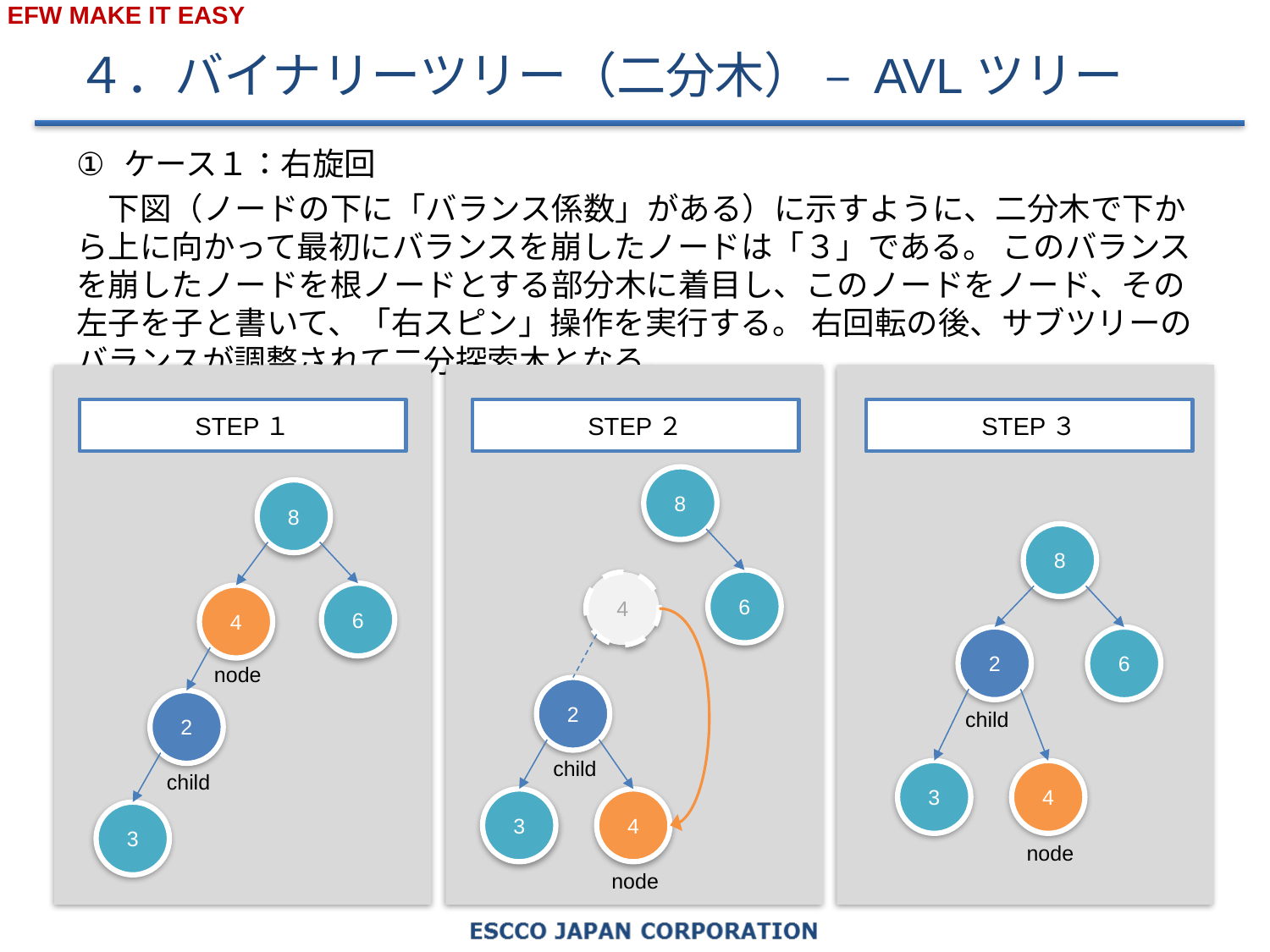

# ４．バイナリーツリー（二分木） – AVLツリー
ケース１：右旋回
　下図（ノードの下に「バランス係数」がある）に示すように、二分木で下から上に向かって最初にバランスを崩したノードは「３」である。 このバランスを崩したノードを根ノードとする部分木に着目し、このノードをノード、その左子を子と書いて、「右スピン」操作を実行する。 右回転の後、サブツリーのバランスが調整されて二分探索木となる。

STEP１
STEP２
STEP３
8
6
4
2
3
child
node
4
8
6
4
2
3
node
child
8
2
6
child
4
3
node